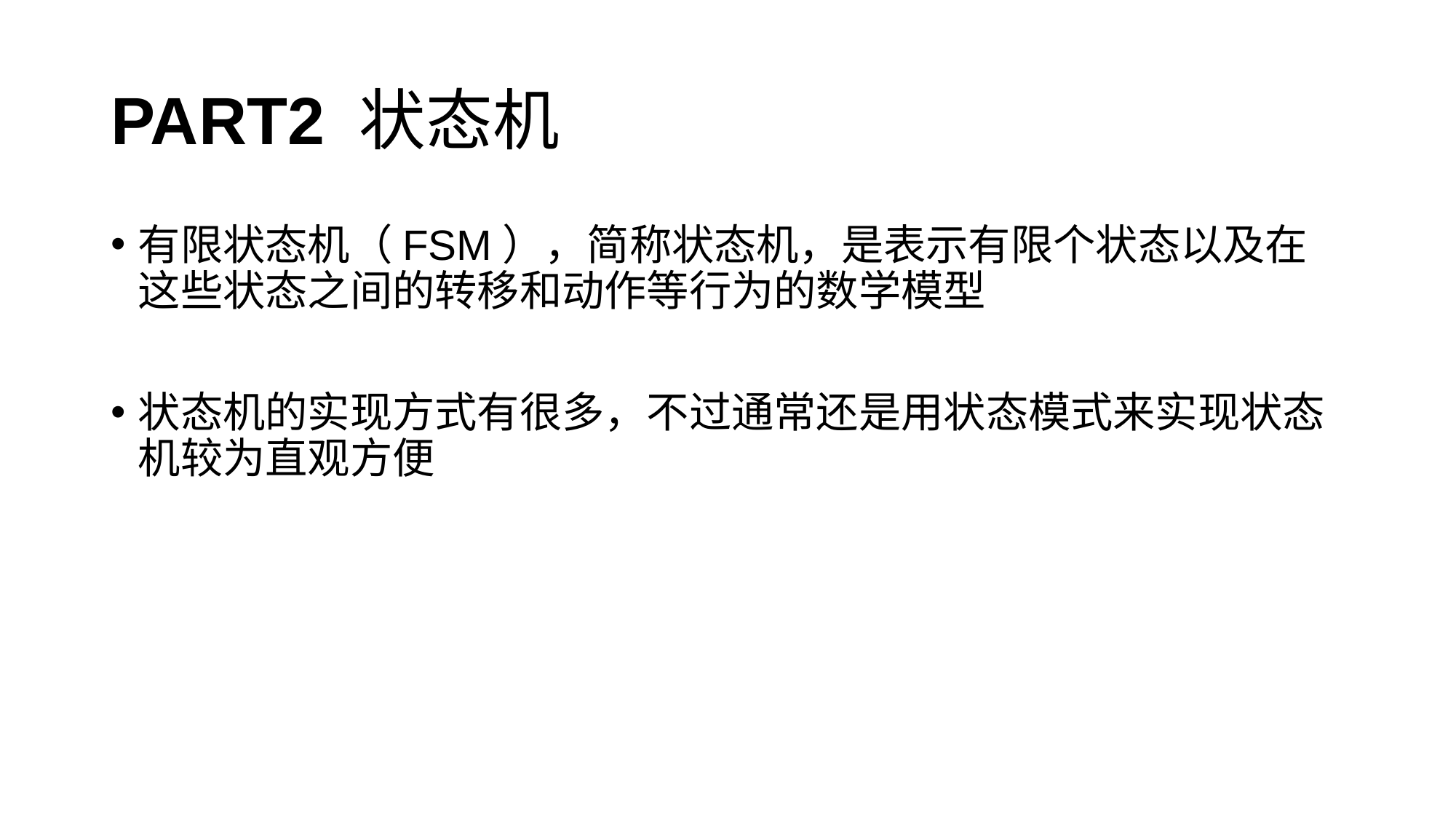

# PART2 状态机
有限状态机（FSM），简称状态机，是表示有限个状态以及在这些状态之间的转移和动作等行为的数学模型

状态机的实现方式有很多，不过通常还是用状态模式来实现状态机较为直观方便